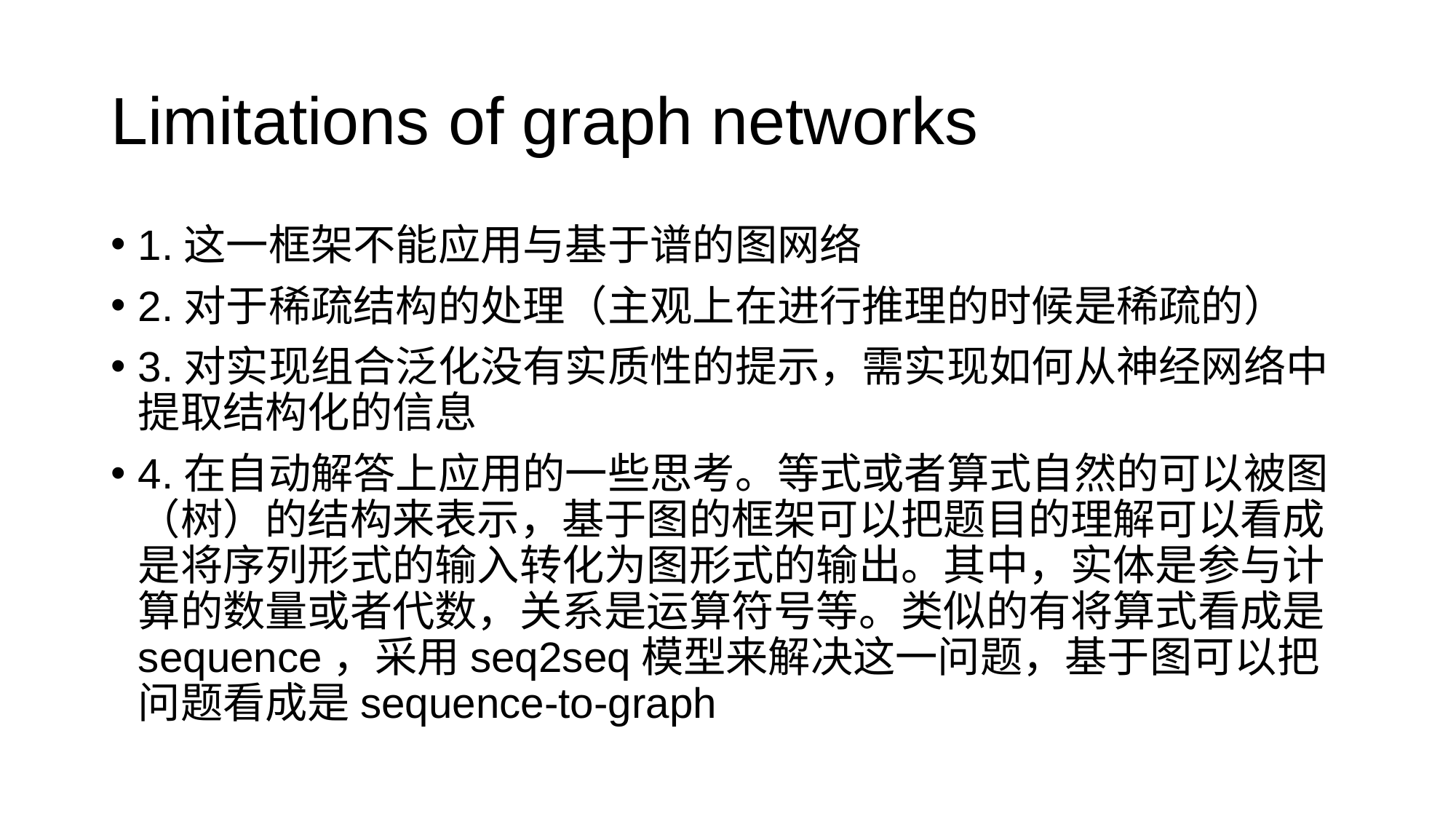

# Limitations of graph networks
1.这一框架不能应用与基于谱的图网络
2.对于稀疏结构的处理（主观上在进行推理的时候是稀疏的）
3.对实现组合泛化没有实质性的提示，需实现如何从神经网络中提取结构化的信息
4.在自动解答上应用的一些思考。等式或者算式自然的可以被图（树）的结构来表示，基于图的框架可以把题目的理解可以看成是将序列形式的输入转化为图形式的输出。其中，实体是参与计算的数量或者代数，关系是运算符号等。类似的有将算式看成是sequence，采用seq2seq模型来解决这一问题，基于图可以把问题看成是sequence-to-graph